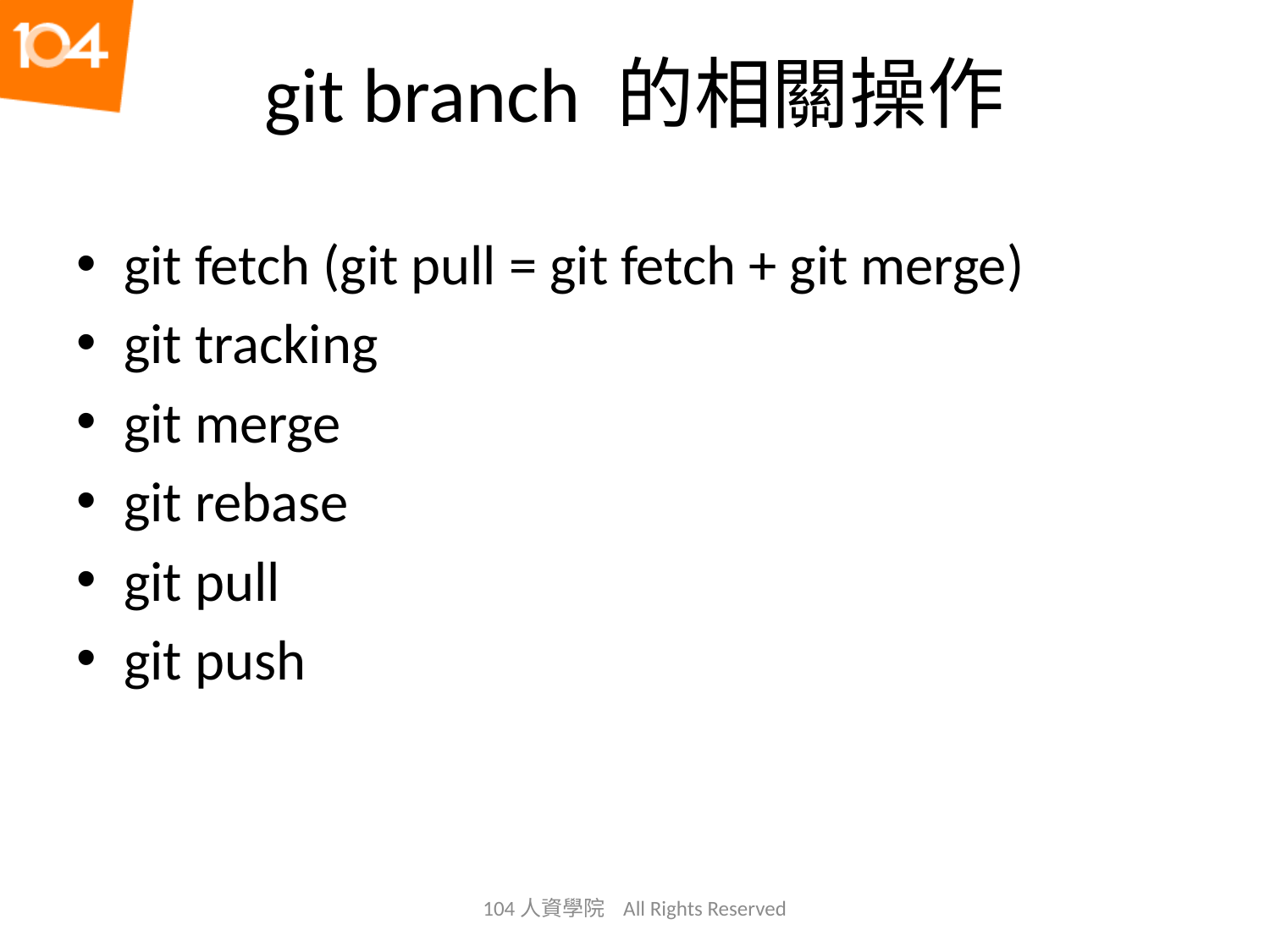

# git branch 的相關操作
git fetch (git pull = git fetch + git merge)
git tracking
git merge
git rebase
git pull
git push
104人資學院  All Rights Reserved